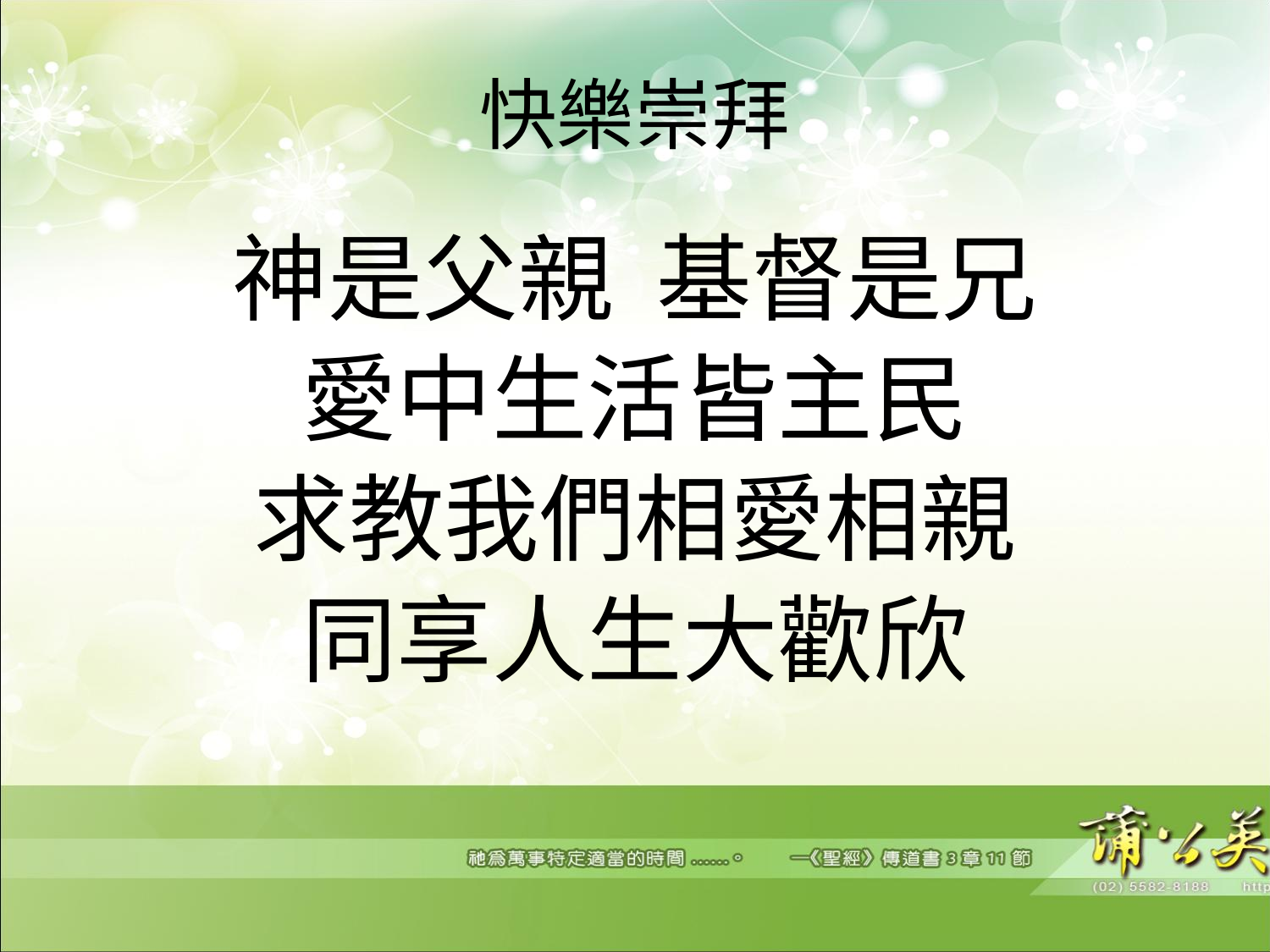

# 快樂崇拜
神是父親  基督是兄
愛中生活皆主民
求教我們相愛相親
同享人生大歡欣